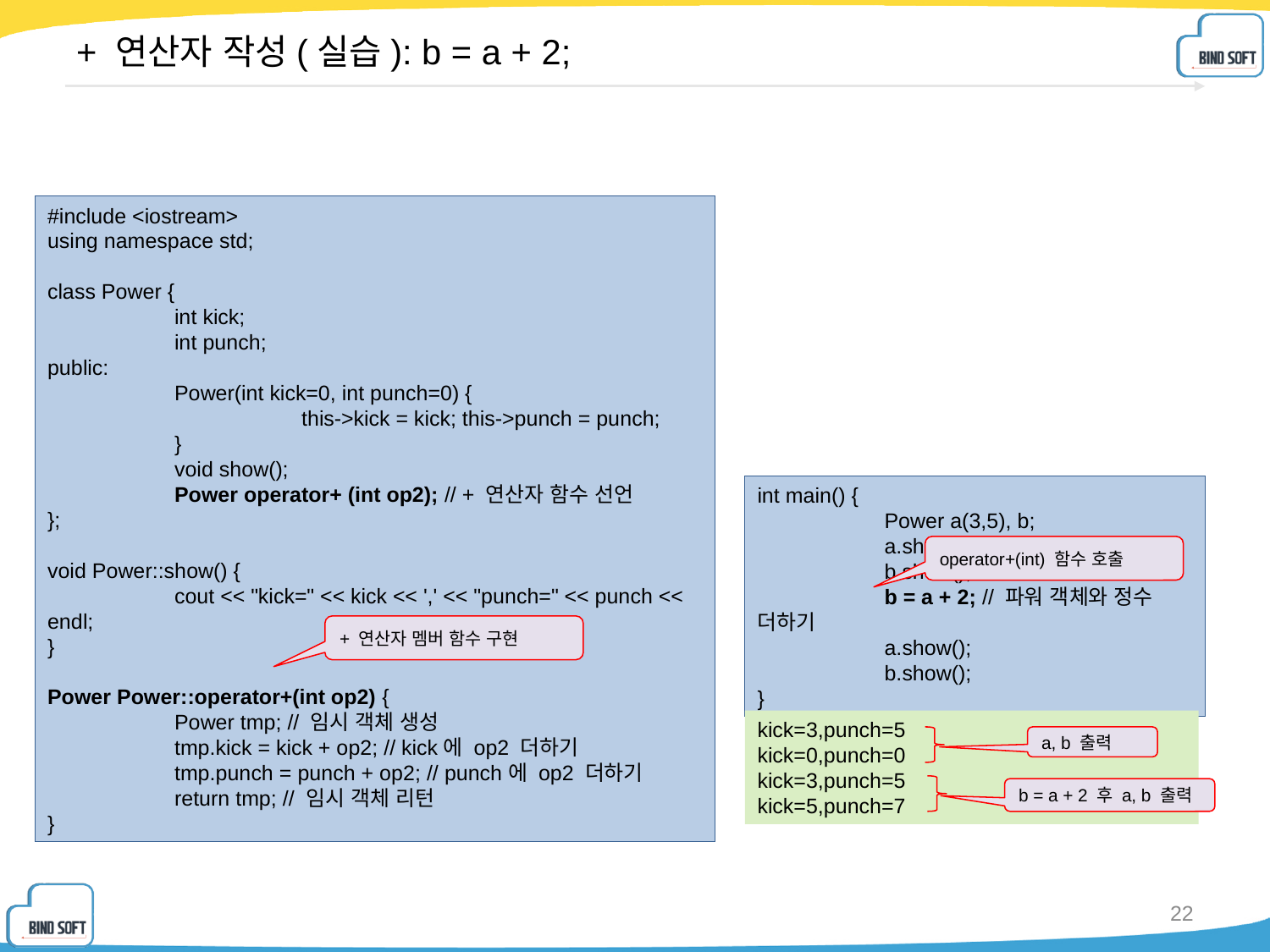

# + 연산자 작성(실습): b = a + 2;
#include <iostream>
using namespace std;

class Power {
	int kick;
	int punch;
public:
	Power(int kick=0, int punch=0) {
		this->kick = kick; this->punch = punch;
	}
	void show();
	Power operator+ (int op2); // + 연산자 함수 선언
};

void Power::show() {
	cout << "kick=" << kick << ',' << "punch=" << punch << endl;
}

Power Power::operator+(int op2) {
	Power tmp; // 임시 객체 생성
	tmp.kick = kick + op2; // kick에 op2 더하기
	tmp.punch = punch + op2; // punch에 op2 더하기
	return tmp; // 임시 객체 리턴
}
int main() {
	Power a(3,5), b;
	a.show();
	b.show();
	b = a + 2; // 파워 객체와 정수 더하기
	a.show();
	b.show();
}
operator+(int) 함수 호출
+ 연산자 멤버 함수 구현
kick=3,punch=5
kick=0,punch=0
kick=3,punch=5
kick=5,punch=7

a, b 출력

b = a + 2 후 a, b 출력
22